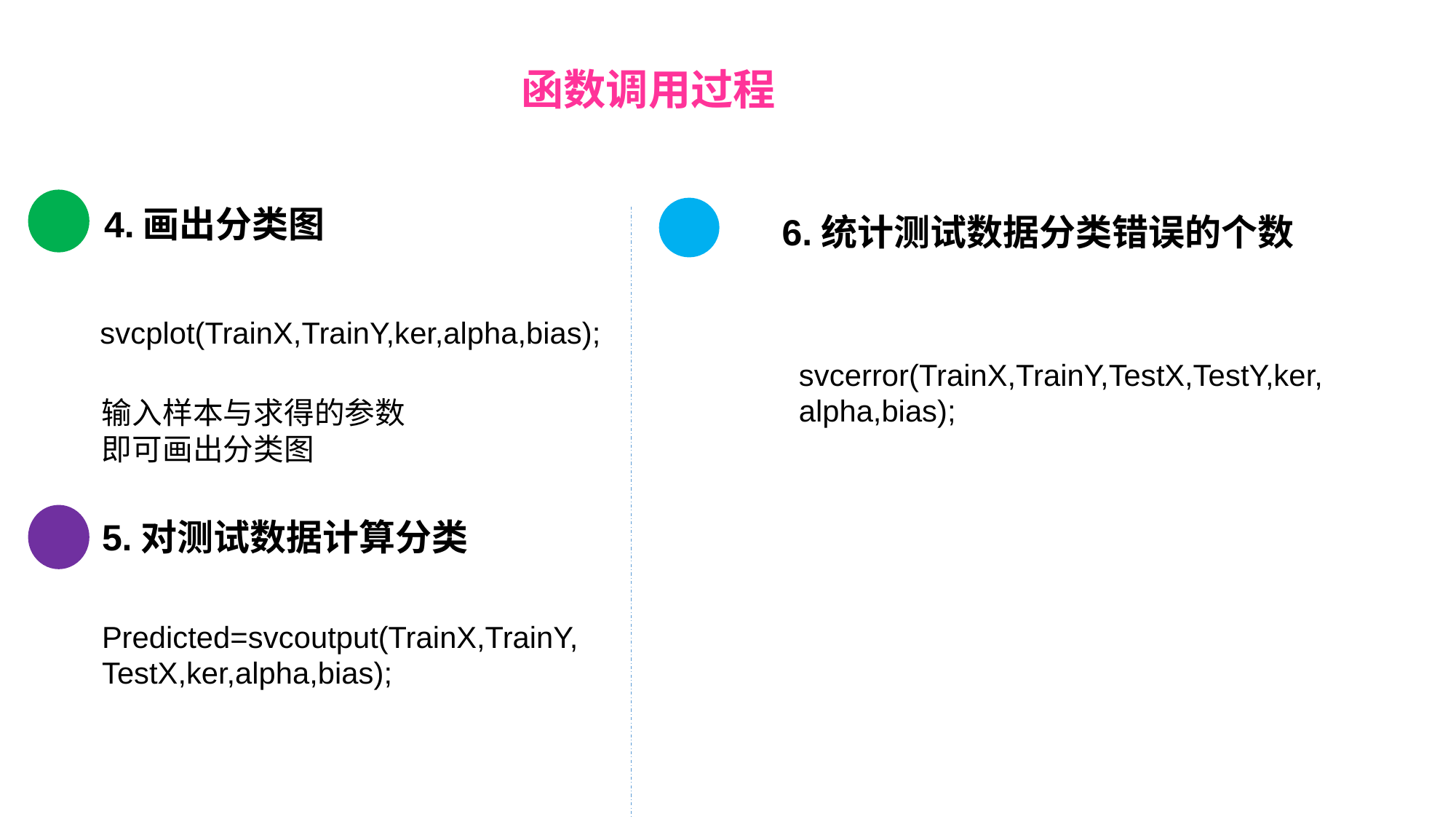

函数调用过程

4.画出分类图

6.统计测试数据分类错误的个数
svcplot(TrainX,TrainY,ker,alpha,bias);
svcerror(TrainX,TrainY,TestX,TestY,ker,
alpha,bias);
输入样本与求得的参数
即可画出分类图

5.对测试数据计算分类
Predicted=svcoutput(TrainX,TrainY,
TestX,ker,alpha,bias);